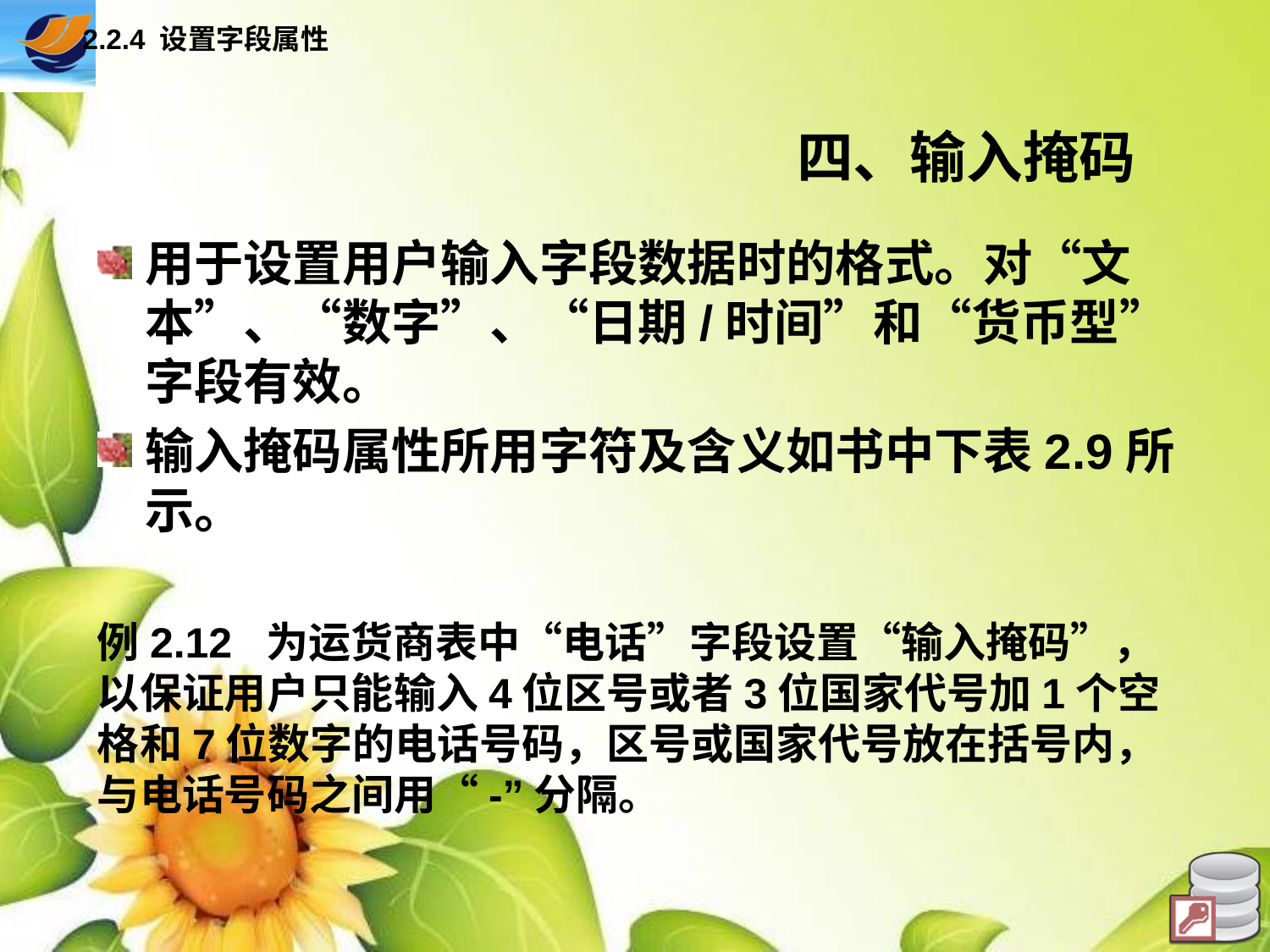

2.2.4 设置字段属性
四、输入掩码
用于设置用户输入字段数据时的格式。对“文本”、“数字”、“日期/时间”和“货币型”字段有效。
输入掩码属性所用字符及含义如书中下表2.9所示。

例2.12  为运货商表中“电话”字段设置“输入掩码”，以保证用户只能输入4位区号或者3位国家代号加1个空格和7位数字的电话号码，区号或国家代号放在括号内，与电话号码之间用“-”分隔。